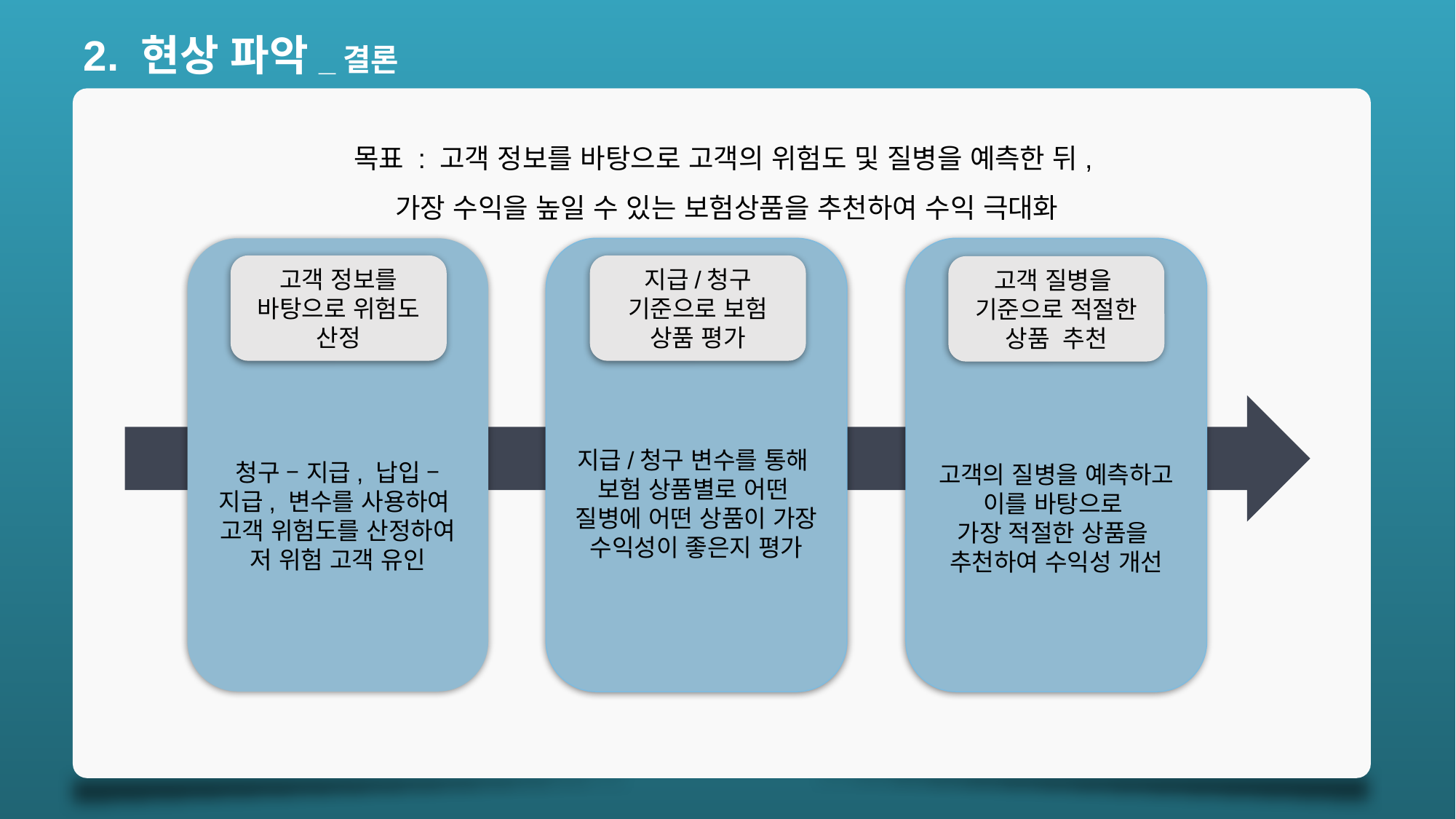

2. 현상 파악_결론
목표 : 고객 정보를 바탕으로 고객의 위험도 및 질병을 예측한 뒤,
가장 수익을 높일 수 있는 보험상품을 추천하여 수익 극대화

청구 – 지급, 납입 – 지급, 변수를 사용하여
고객 위험도를 산정하여
저 위험 고객 유인

지급/청구 변수를 통해
보험 상품별로 어떤
질병에 어떤 상품이 가장 수익성이 좋은지 평가

고객의 질병을 예측하고 이를 바탕으로
가장 적절한 상품을
추천하여 수익성 개선
고객 정보를 바탕으로 위험도 산정
지급/청구 기준으로 보험 상품 평가
고객 질병을
기준으로 적절한 상품  추천